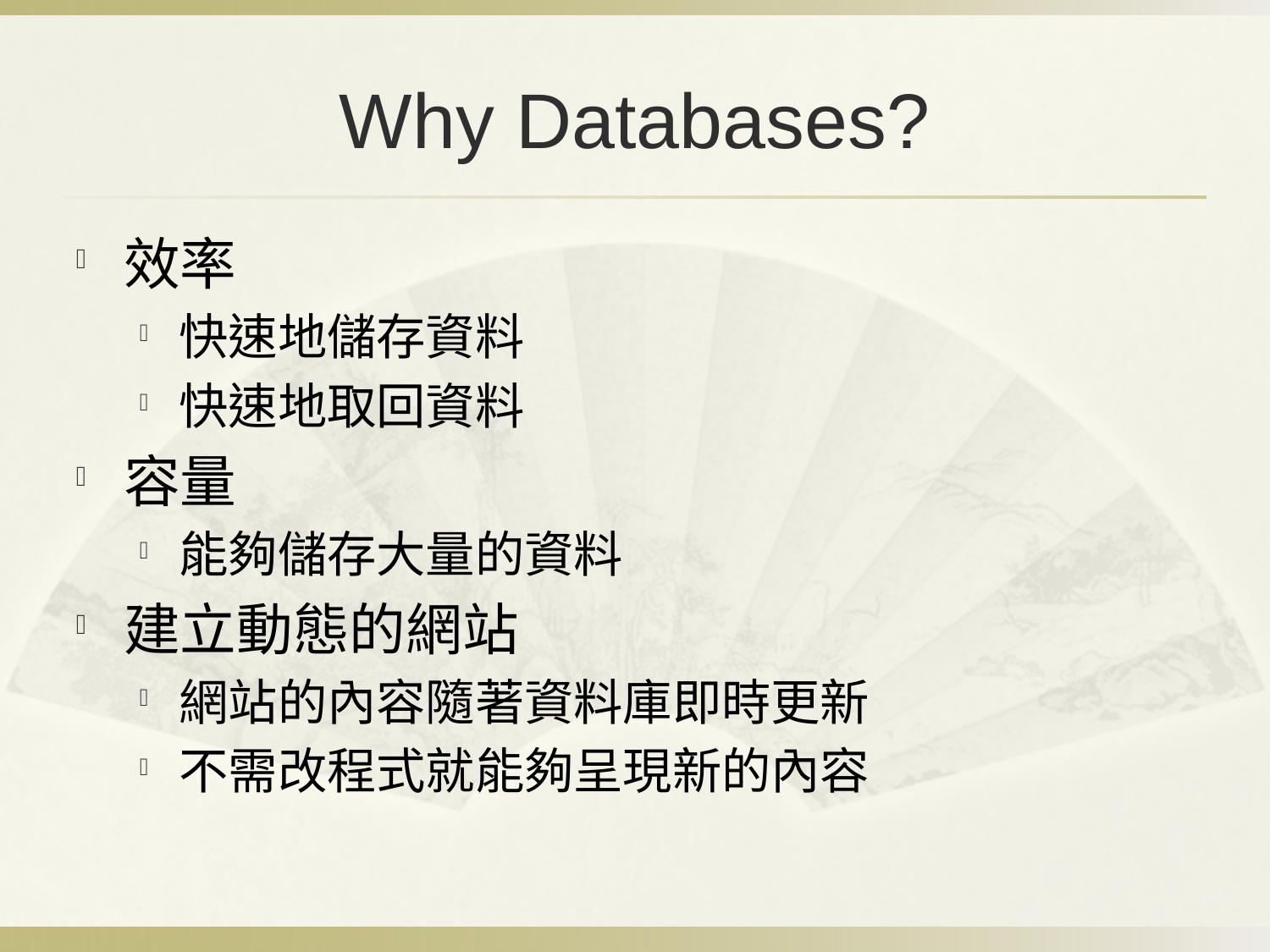

# Why Databases?
效率
快速地儲存資料
快速地取回資料
容量
能夠儲存大量的資料
建立動態的網站
網站的內容隨著資料庫即時更新
不需改程式就能夠呈現新的內容